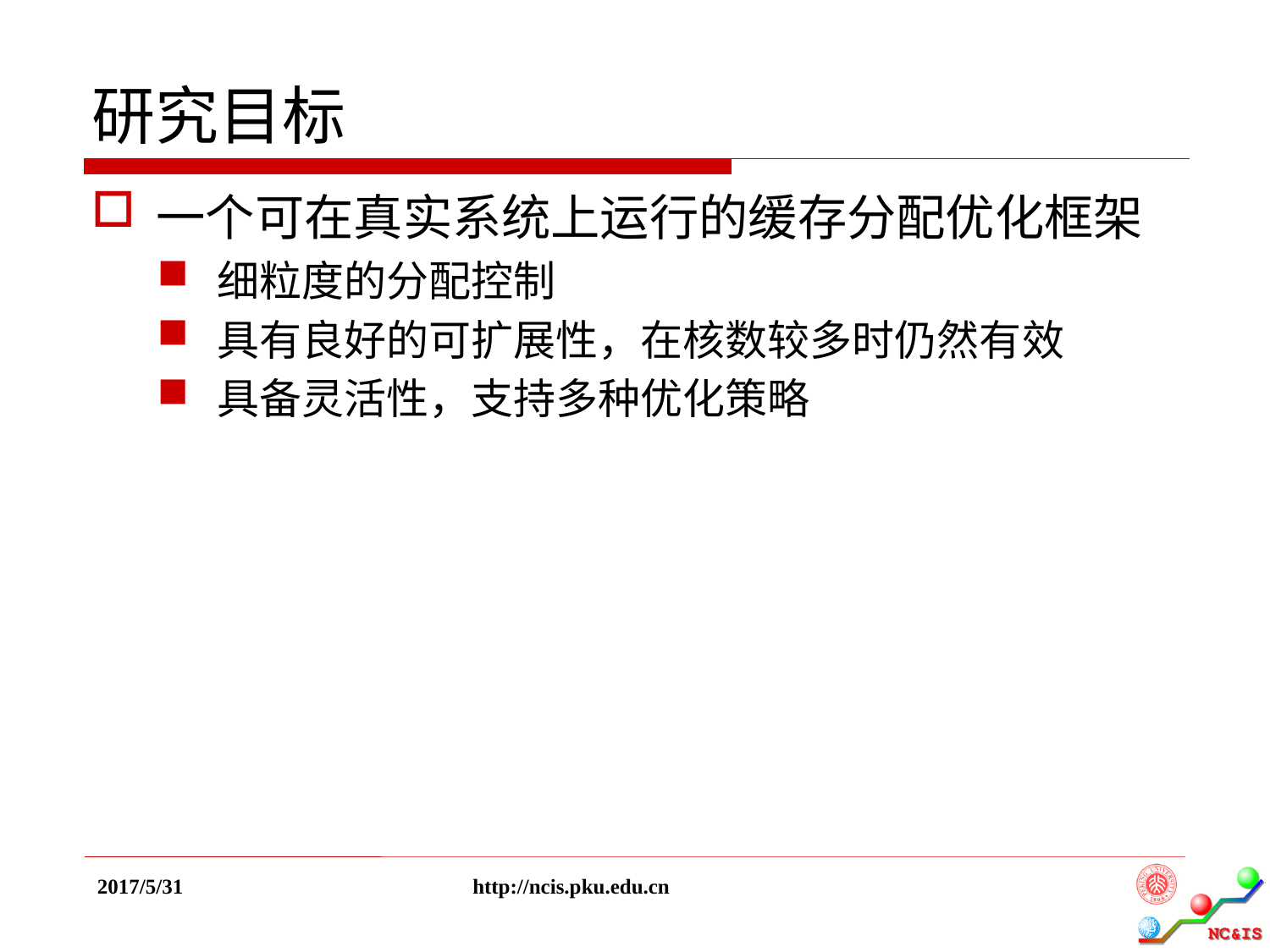

# 研究目标
一个可在真实系统上运行的缓存分配优化框架
细粒度的分配控制
具有良好的可扩展性，在核数较多时仍然有效
具备灵活性，支持多种优化策略
2017/5/31
http://ncis.pku.edu.cn